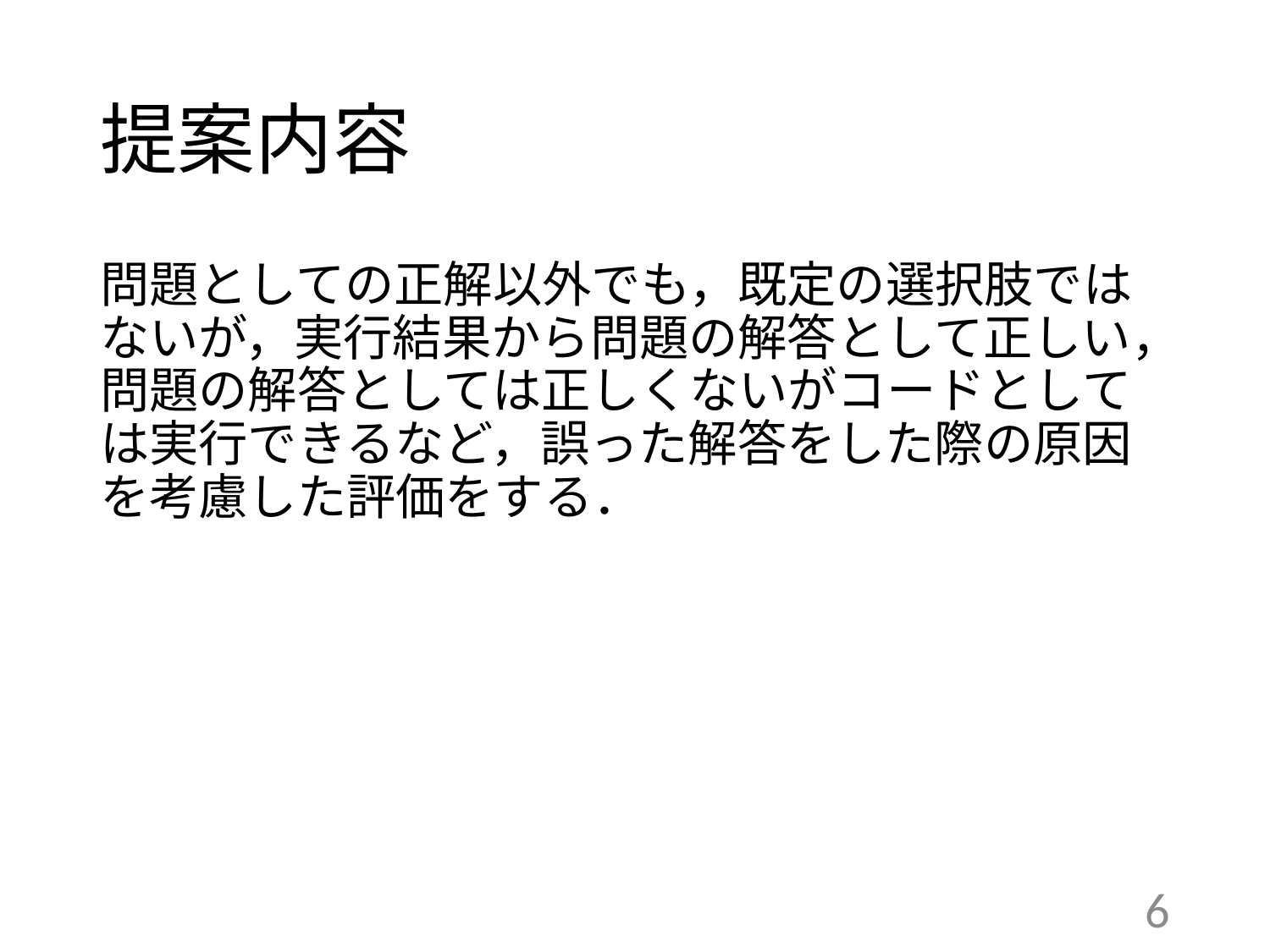

# 提案内容
問題としての正解以外でも，既定の選択肢ではないが，実行結果から問題の解答として正しい，問題の解答としては正しくないがコードとしては実行できるなど，誤った解答をした際の原因を考慮した評価をする．
6